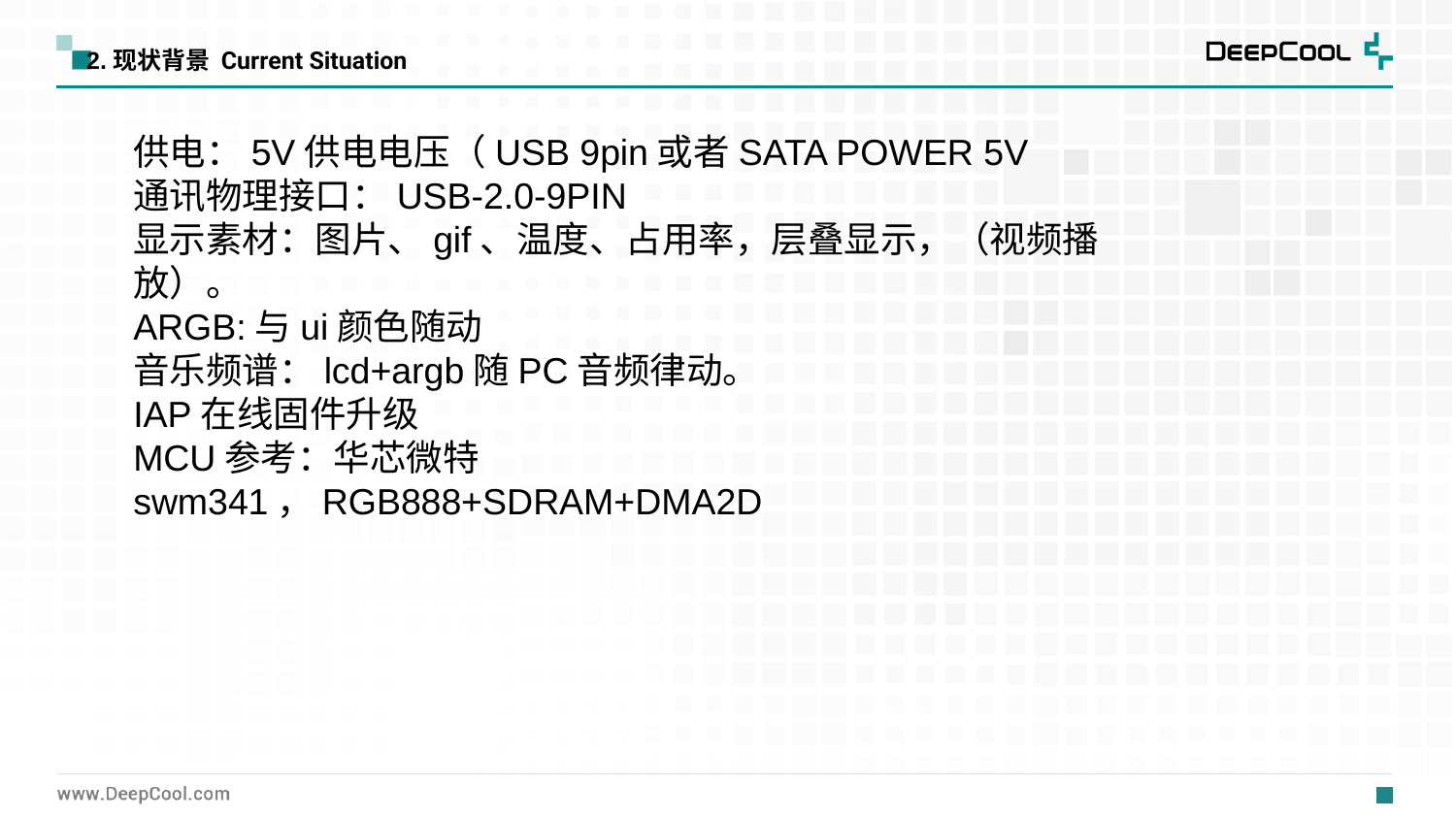

2.现状背景 Current Situation
供电：5V供电电压（USB 9pin或者SATA POWER 5V
通讯物理接口：USB-2.0-9PIN
显示素材：图片、gif、温度、占用率，层叠显示，（视频播放）。
ARGB:与ui颜色随动
音乐频谱：lcd+argb随PC音频律动。
IAP在线固件升级
MCU参考：华芯微特swm341，RGB888+SDRAM+DMA2D